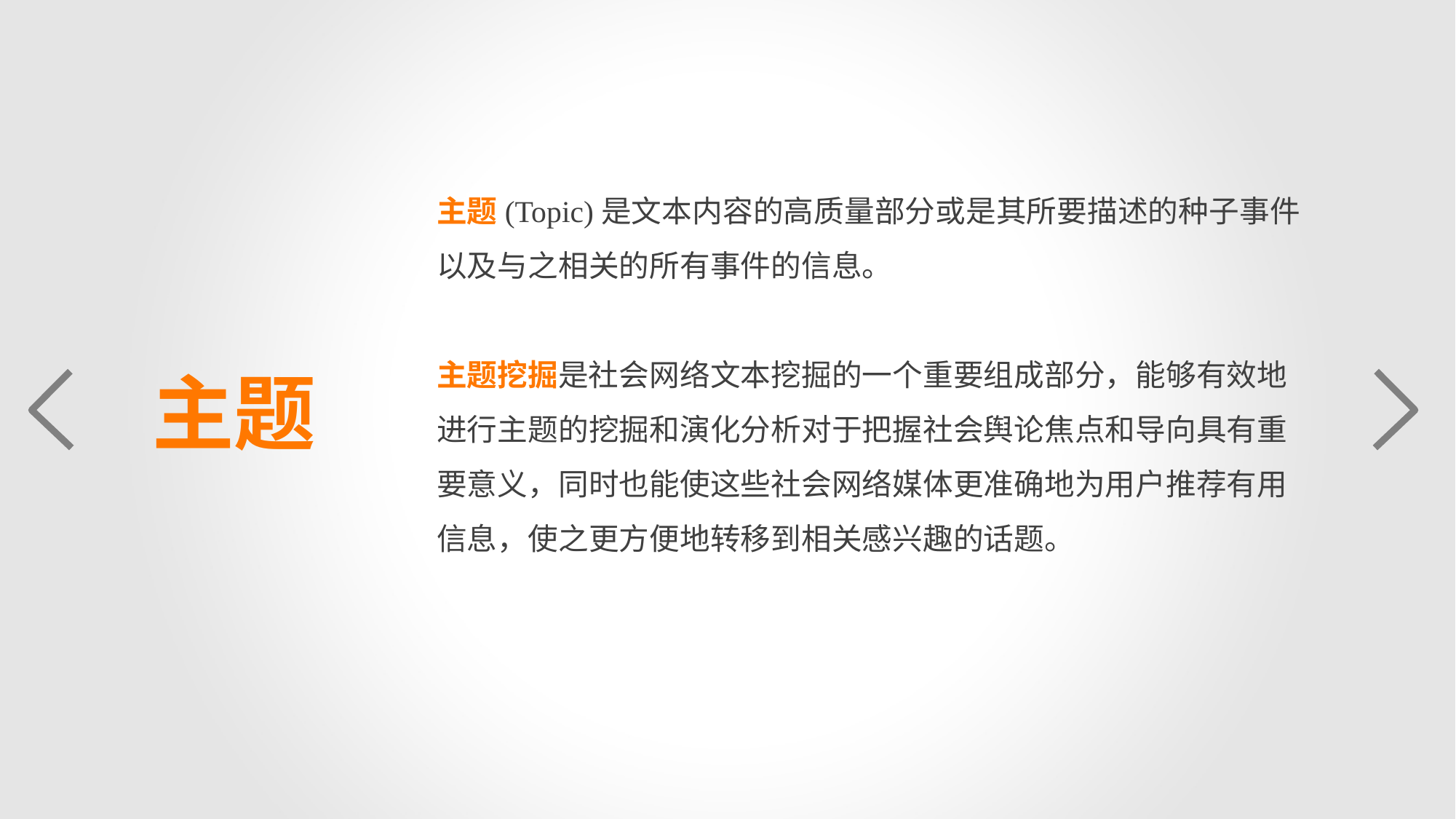

主题(Topic)是文本内容的高质量部分或是其所要描述的种子事件以及与之相关的所有事件的信息。

主题挖掘是社会网络文本挖掘的一个重要组成部分，能够有效地进行主题的挖掘和演化分析对于把握社会舆论焦点和导向具有重要意义，同时也能使这些社会网络媒体更准确地为用户推荐有用信息，使之更方便地转移到相关感兴趣的话题。

主题